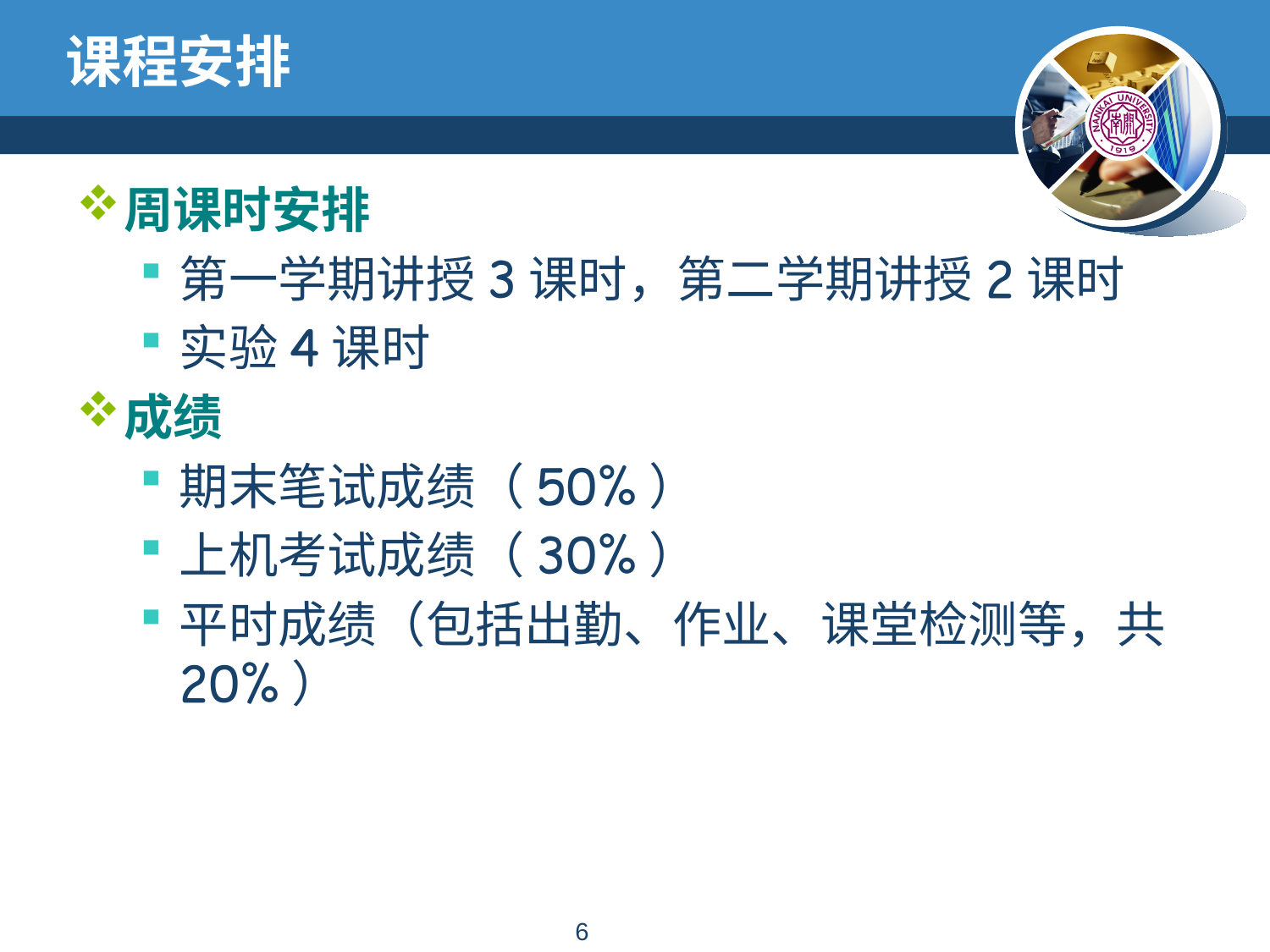

# 课程安排
周课时安排
第一学期讲授3课时，第二学期讲授2课时
实验4课时
成绩
期末笔试成绩（50%）
上机考试成绩（30%）
平时成绩（包括出勤、作业、课堂检测等，共20%）

6